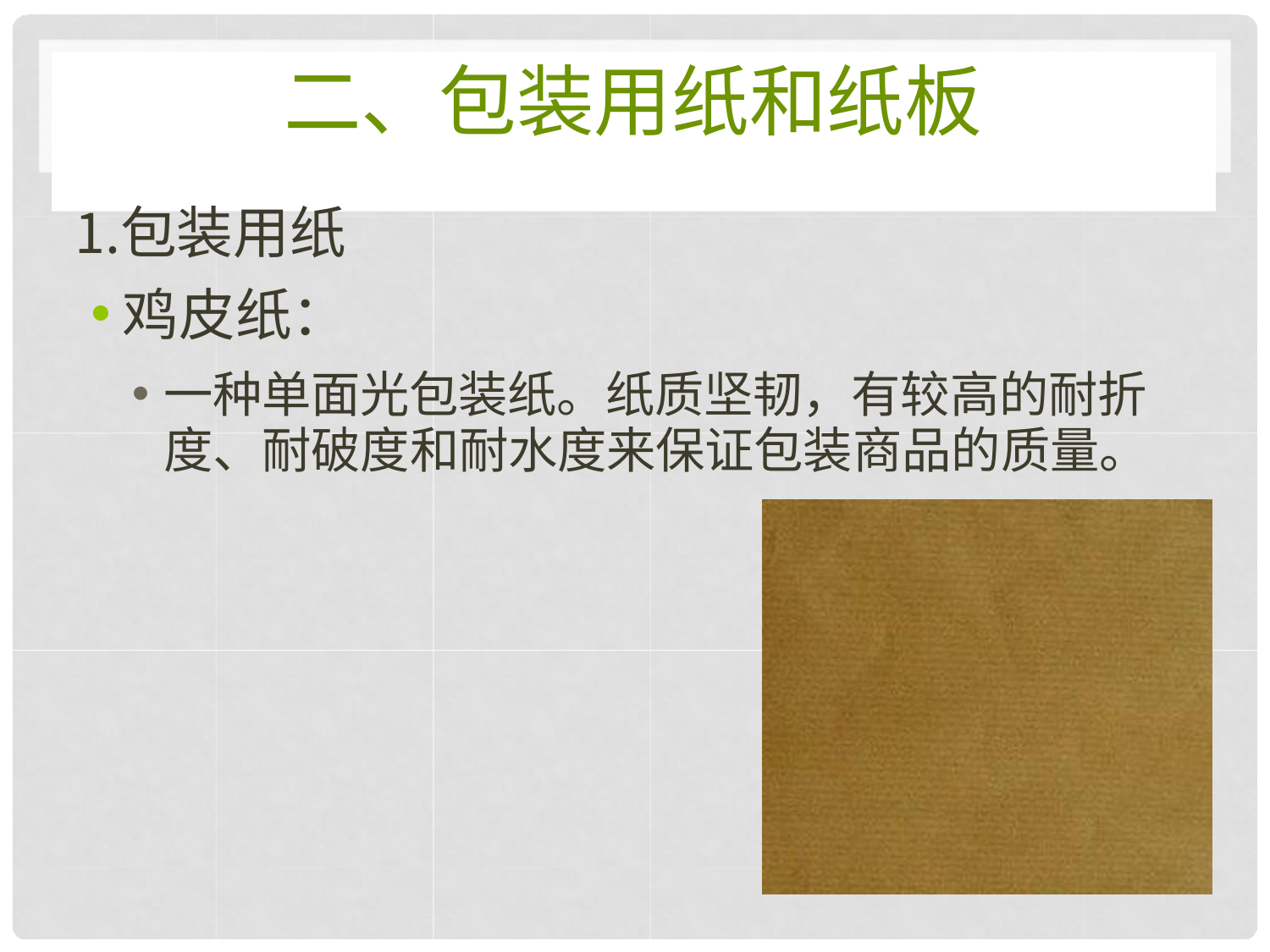

# 二、包装用纸和纸板
包装用纸
鸡皮纸：
一种单面光包装纸。纸质坚韧，有较高的耐折 度、耐破度和耐水度来保证包装商品的质量。